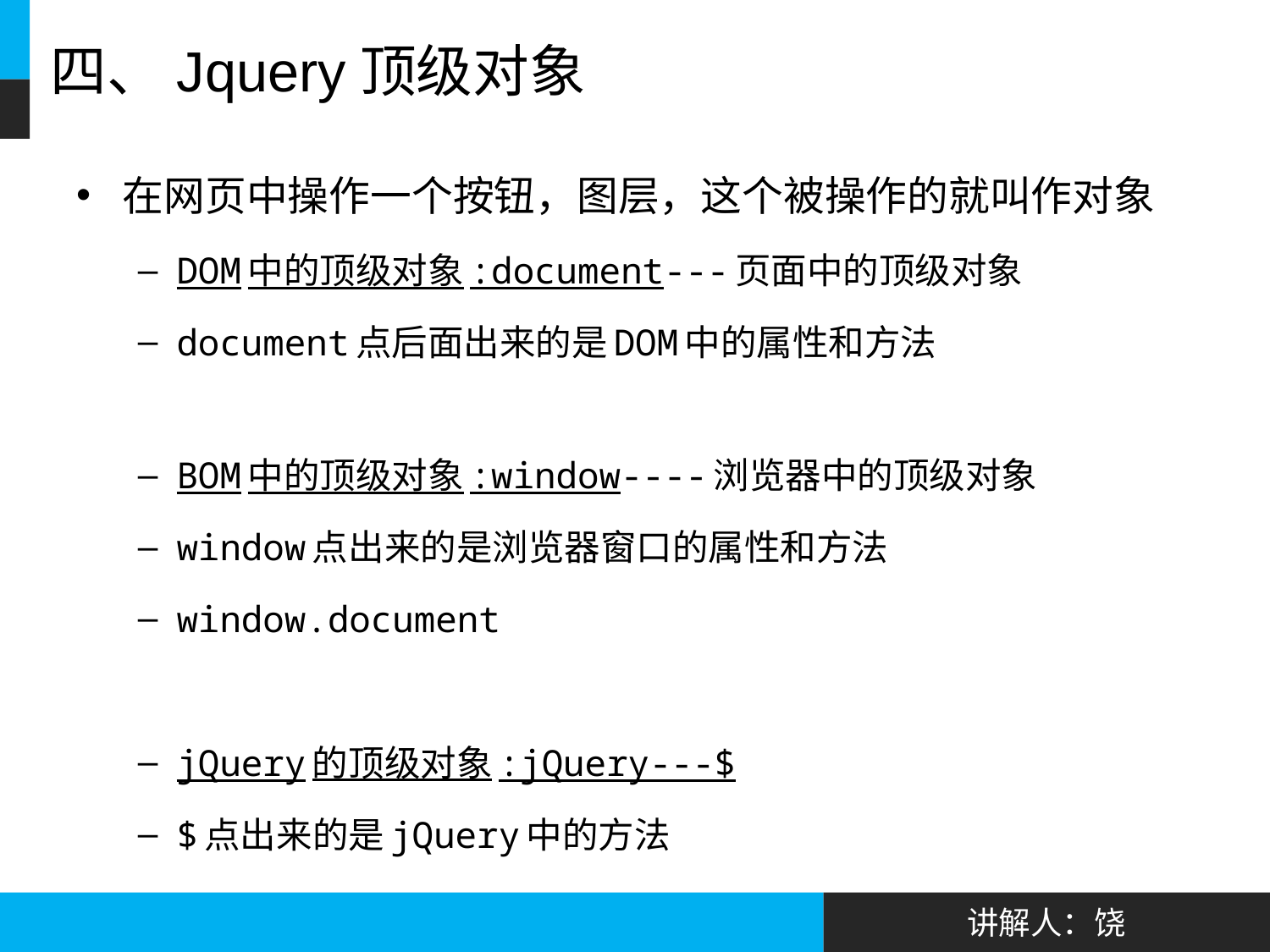

# 四、Jquery顶级对象
在网页中操作一个按钮，图层，这个被操作的就叫作对象
DOM中的顶级对象:document---页面中的顶级对象
document点后面出来的是DOM中的属性和方法

BOM中的顶级对象:window----浏览器中的顶级对象
window点出来的是浏览器窗口的属性和方法
window.document

jQuery的顶级对象:jQuery---$
$点出来的是jQuery中的方法